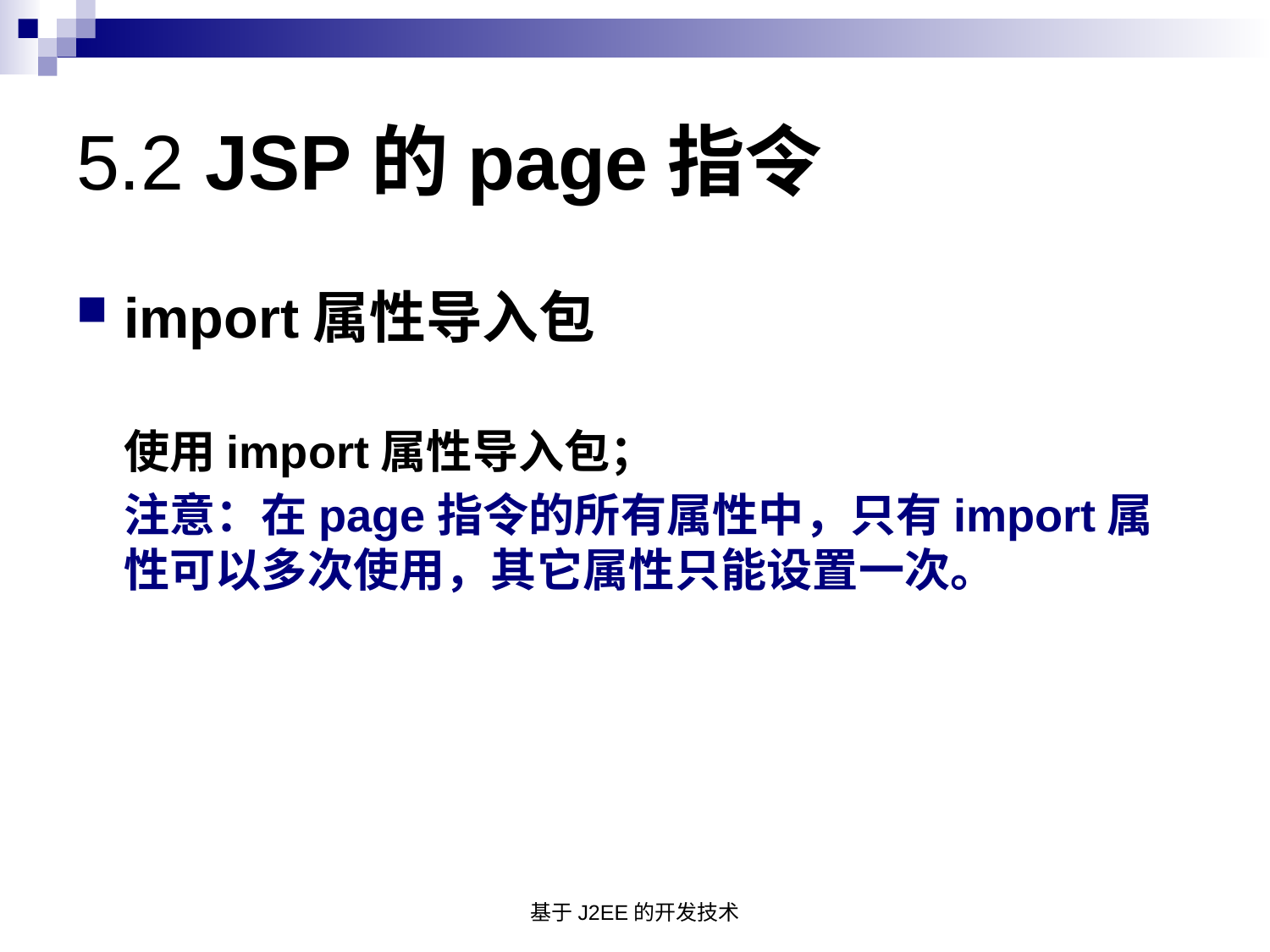

# 5.2 JSP的page指令
import属性导入包

	使用import属性导入包；
	注意：在page指令的所有属性中，只有import属性可以多次使用，其它属性只能设置一次。
基于J2EE的开发技术
28